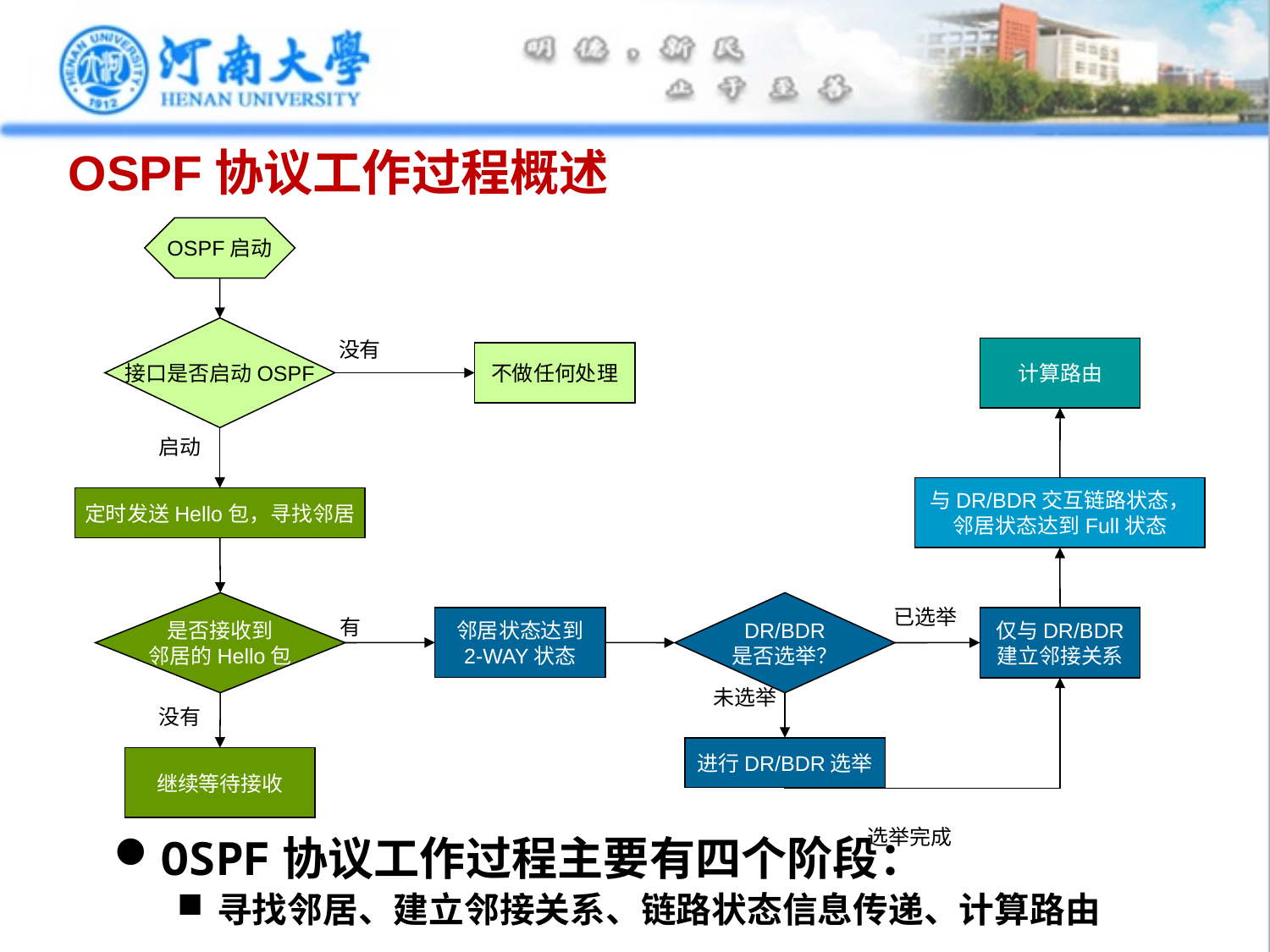

# OSPF协议工作过程概述
OSPF启动
接口是否启动OSPF
没有
计算路由
不做任何处理
启动
与DR/BDR交互链路状态，
邻居状态达到Full状态
定时发送Hello包，寻找邻居
是否接收到
邻居的Hello包
DR/BDR
是否选举？
已选举
有
邻居状态达到
2-WAY状态
仅与DR/BDR
建立邻接关系
未选举
没有
进行DR/BDR选举
继续等待接收
选举完成
OSPF协议工作过程主要有四个阶段：
寻找邻居、建立邻接关系、链路状态信息传递、计算路由